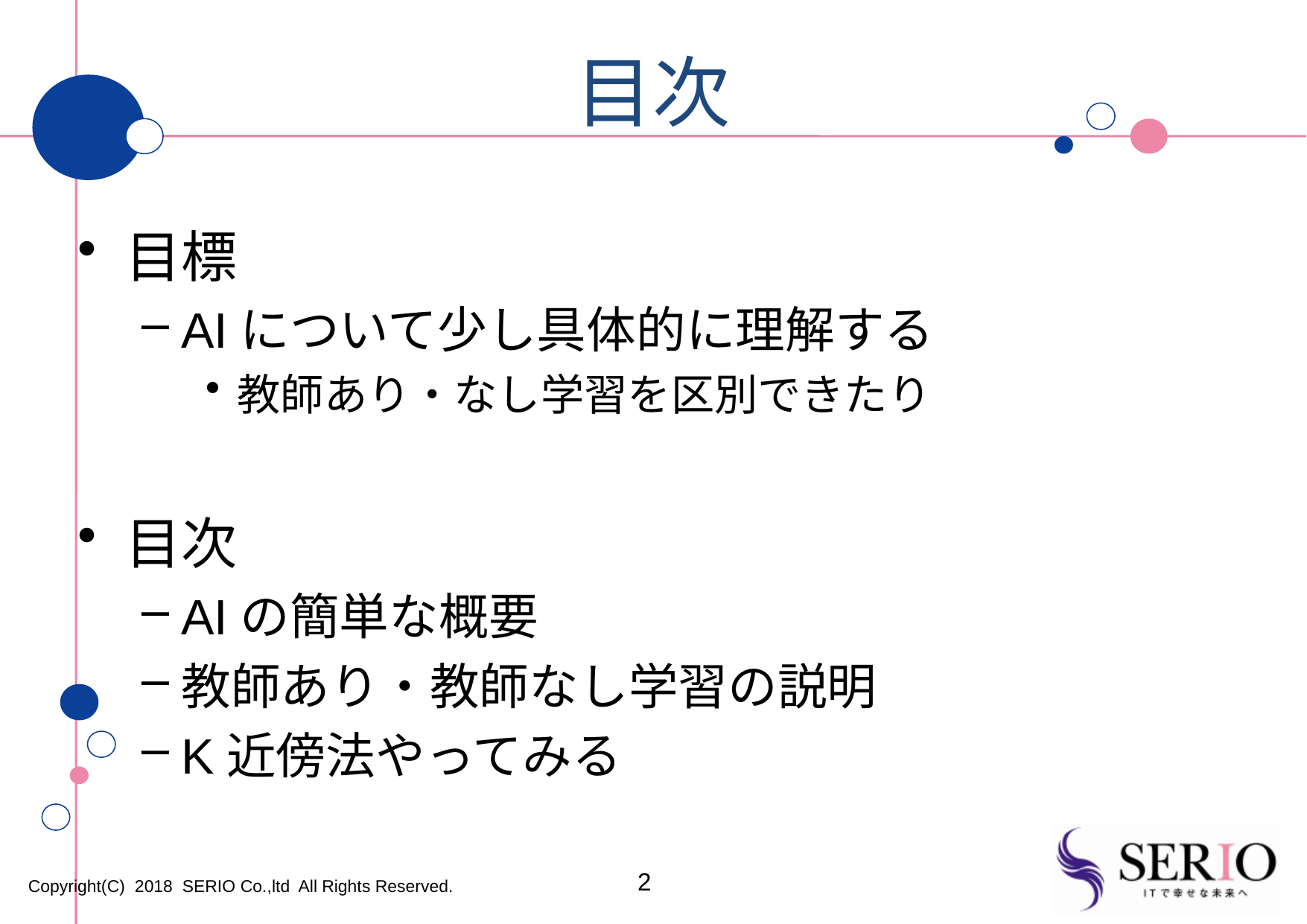

# 目次
目標
AIについて少し具体的に理解する
教師あり・なし学習を区別できたり

目次
AIの簡単な概要
教師あり・教師なし学習の説明
K近傍法やってみる

2